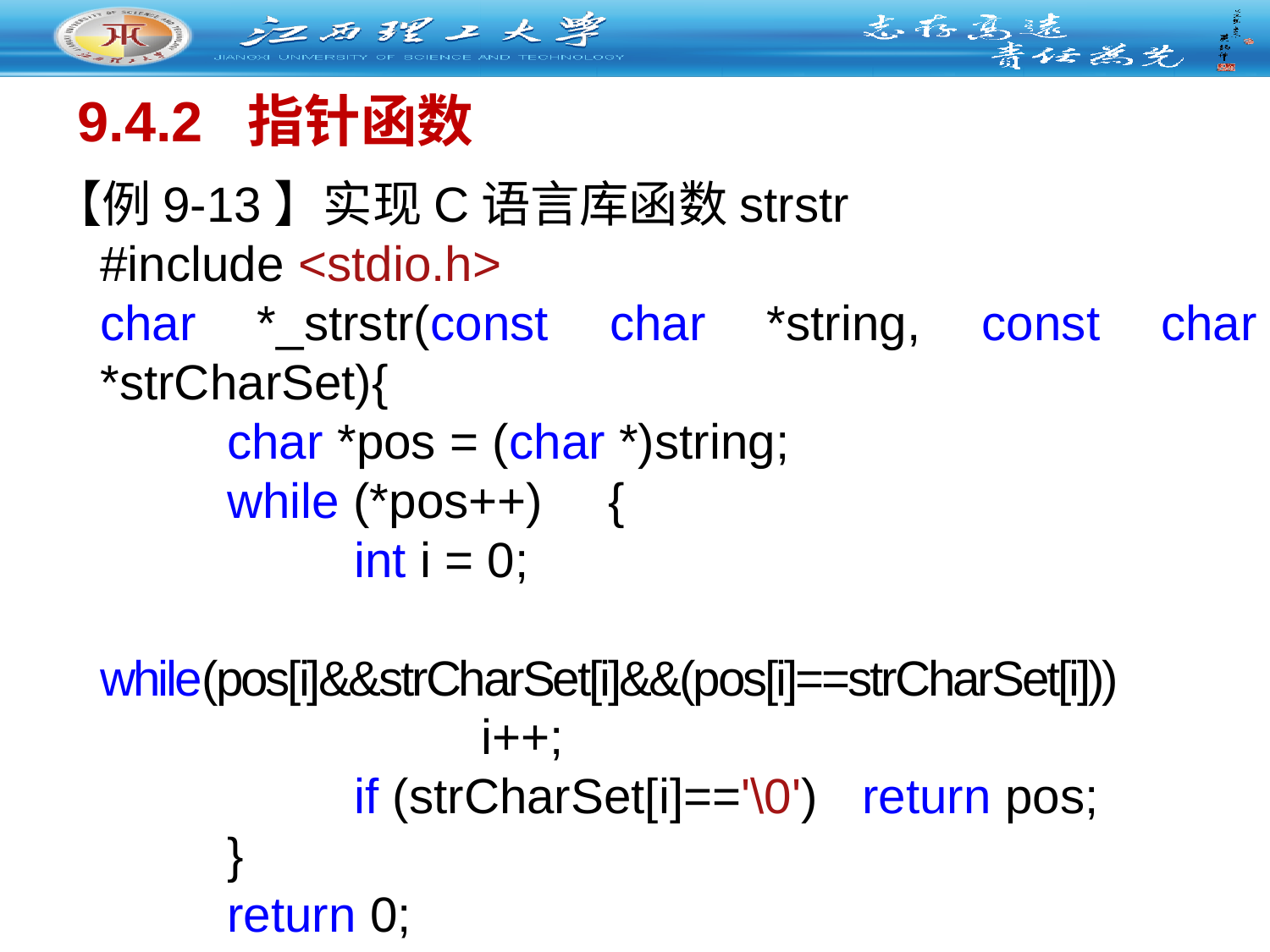

# 9.4.2  指针函数
【例9-13】实现C语言库函数strstr
#include <stdio.h>
char *_strstr(const char *string, const char *strCharSet){
 	char *pos = (char *)string;
 	while (*pos++)	{
 	 	int i = 0;
 	          while(pos[i]&&strCharSet[i]&&(pos[i]==strCharSet[i]))
 			i++;
 		if (strCharSet[i]=='\0') 	return pos;
 	}
 	return 0;
}